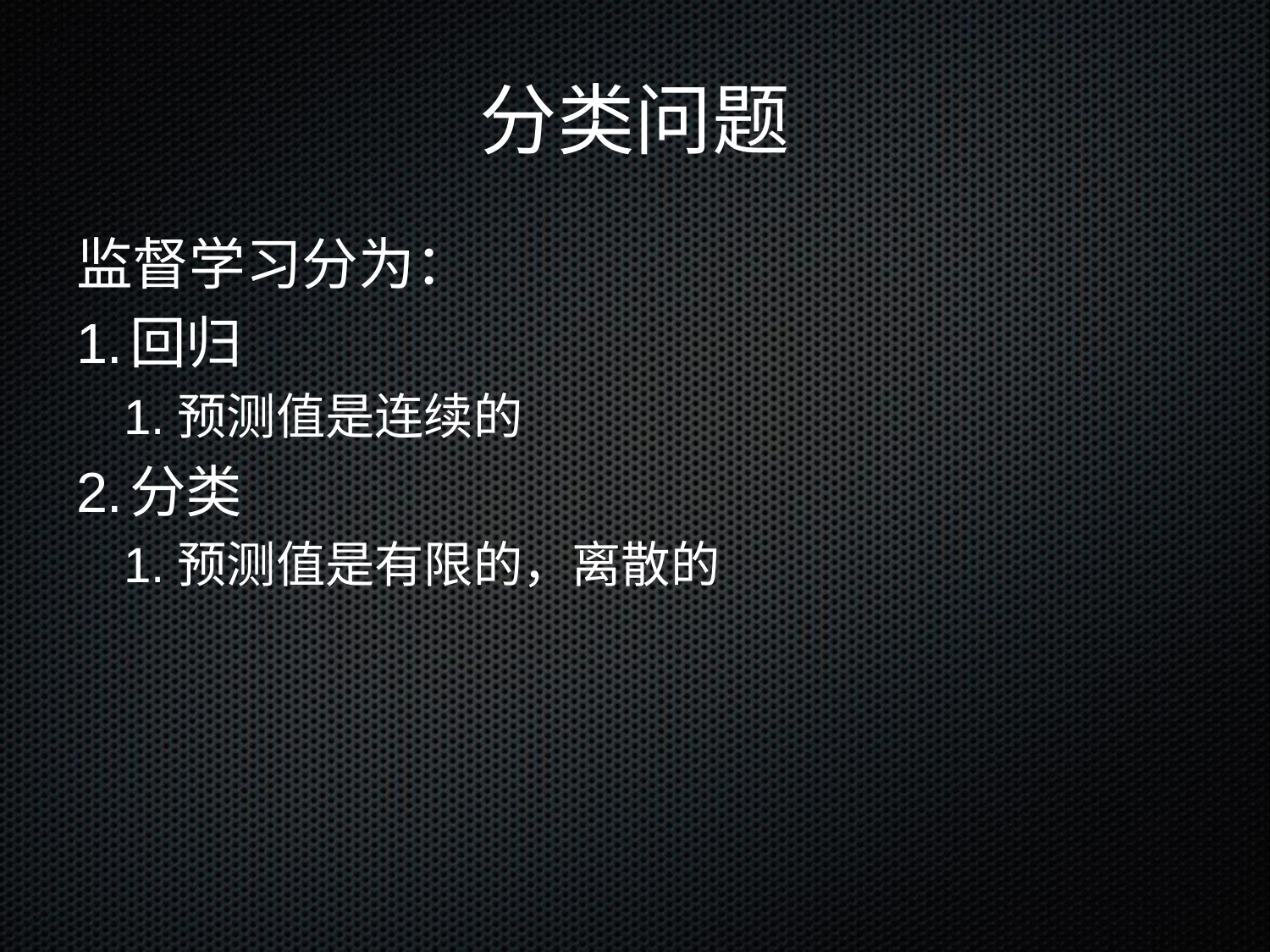

# 分类问题
监督学习分为：
回归
预测值是连续的
分类
预测值是有限的，离散的